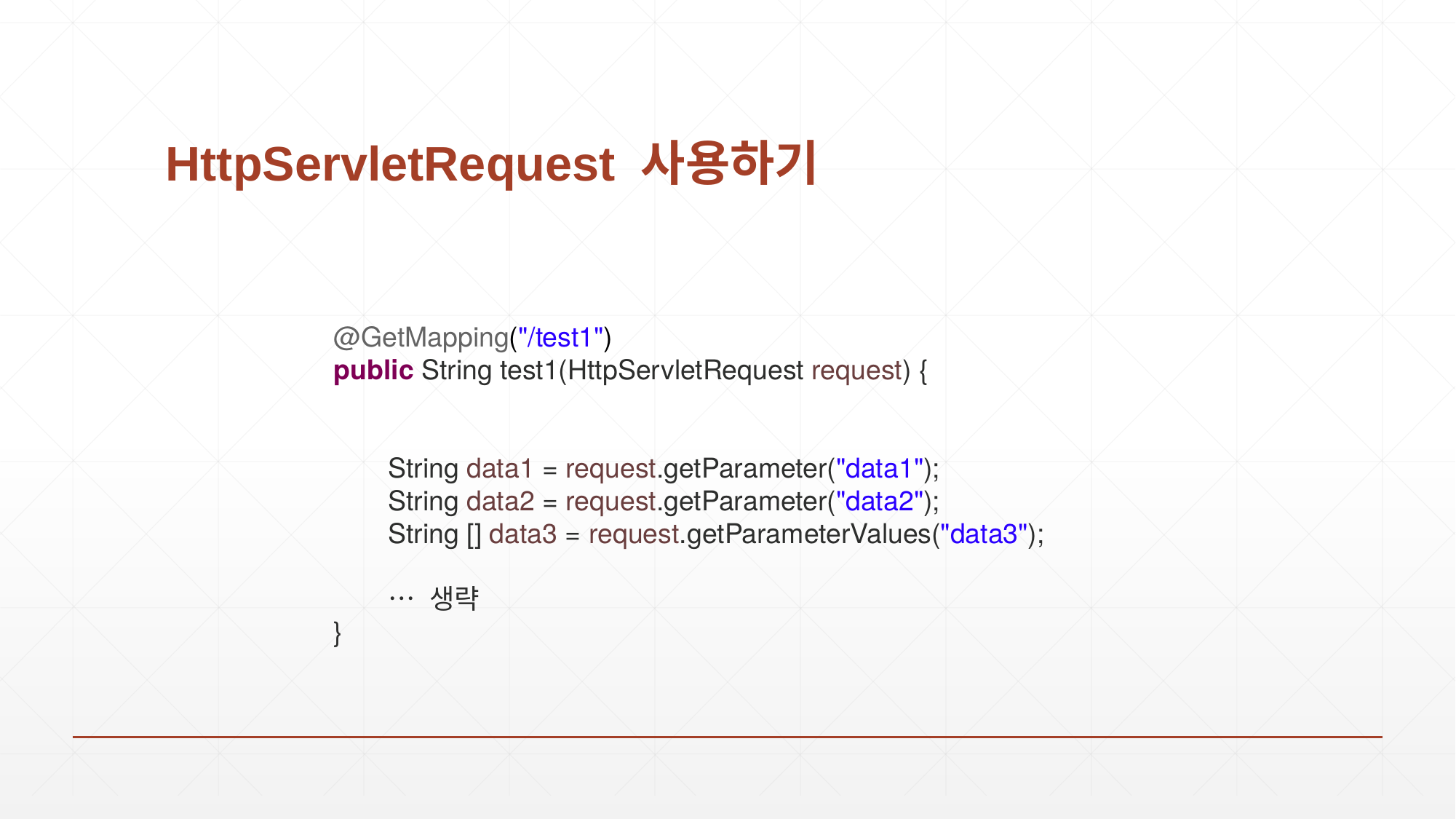

# HttpServletRequest 사용하기

@GetMapping("/test1")
public String test1(HttpServletRequest request) {

String data1 = request.getParameter("data1");
String data2 = request.getParameter("data2");
String [] data3 = request.getParameterValues("data3");

… 생략
}